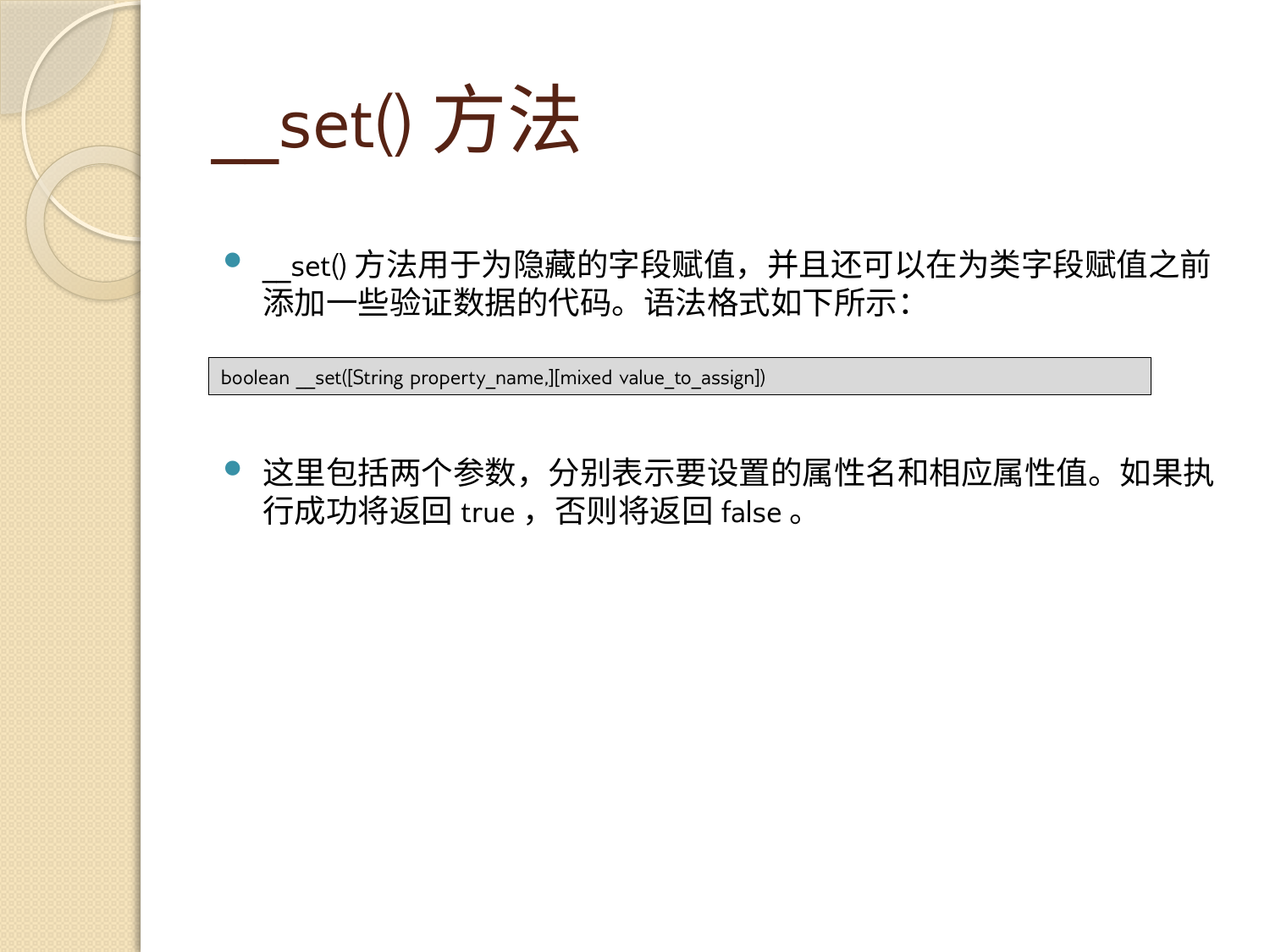

# __set()方法
__set()方法用于为隐藏的字段赋值，并且还可以在为类字段赋值之前添加一些验证数据的代码。语法格式如下所示：
boolean __set([String property_name,][mixed value_to_assign])
这里包括两个参数，分别表示要设置的属性名和相应属性值。如果执行成功将返回true，否则将返回false。